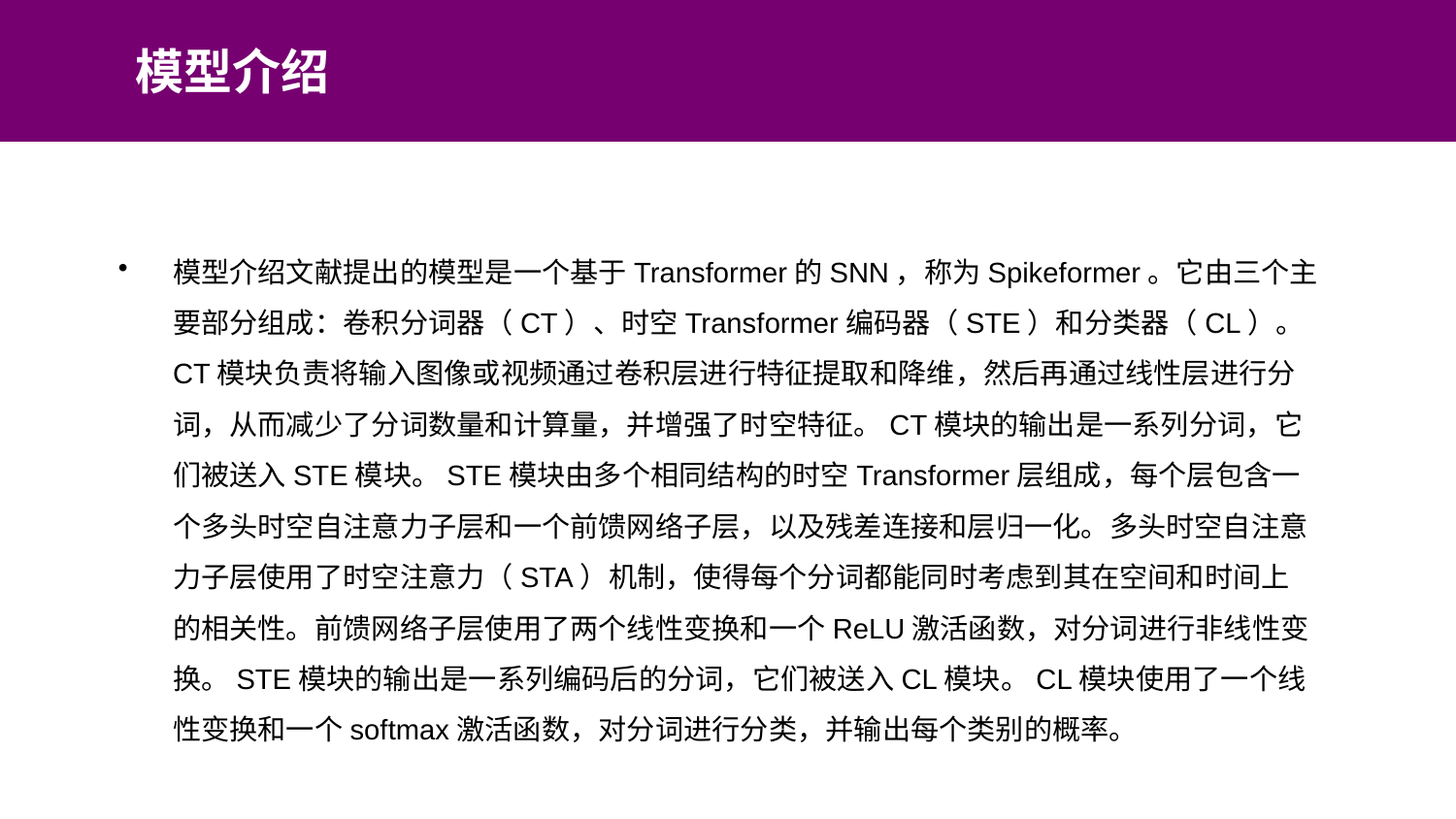

模型介绍
模型介绍文献提出的模型是一个基于Transformer的SNN，称为Spikeformer。它由三个主要部分组成：卷积分词器（CT）、时空Transformer编码器（STE）和分类器（CL）。CT模块负责将输入图像或视频通过卷积层进行特征提取和降维，然后再通过线性层进行分词，从而减少了分词数量和计算量，并增强了时空特征。CT模块的输出是一系列分词，它们被送入STE模块。STE模块由多个相同结构的时空Transformer层组成，每个层包含一个多头时空自注意力子层和一个前馈网络子层，以及残差连接和层归一化。多头时空自注意力子层使用了时空注意力（STA）机制，使得每个分词都能同时考虑到其在空间和时间上的相关性。前馈网络子层使用了两个线性变换和一个ReLU激活函数，对分词进行非线性变换。STE模块的输出是一系列编码后的分词，它们被送入CL模块。CL模块使用了一个线性变换和一个softmax激活函数，对分词进行分类，并输出每个类别的概率。